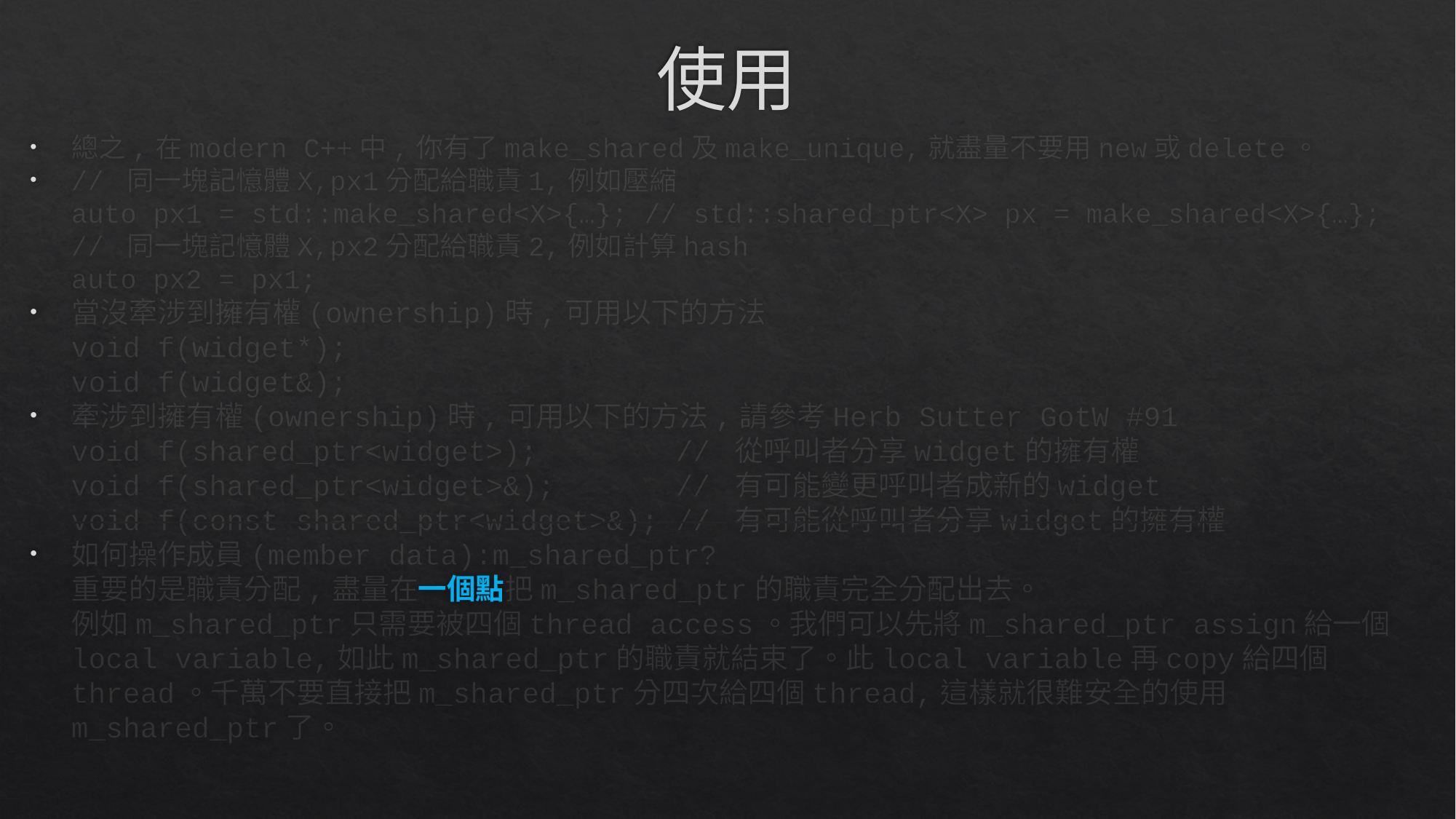

# 使用
總之,在modern C++中,你有了make_shared及make_unique,就盡量不要用new或delete。
// 同一塊記憶體X,px1分配給職責1,例如壓縮
auto px1 = std::make_shared<X>{…}; // std::shared_ptr<X> px = make_shared<X>{…};
// 同一塊記憶體X,px2分配給職責2,例如計算hash
auto px2 = px1;
當沒牽涉到擁有權(ownership)時,可用以下的方法
void f(widget*);
void f(widget&);
牽涉到擁有權(ownership)時,可用以下的方法,請參考Herb Sutter GotW #91
void f(shared_ptr<widget>);        // 從呼叫者分享widget的擁有權
void f(shared_ptr<widget>&);       // 有可能變更呼叫者成新的widget
void f(const shared_ptr<widget>&); // 有可能從呼叫者分享widget的擁有權
如何操作成員(member data):m_shared_ptr?
重要的是職責分配,盡量在一個點把m_shared_ptr的職責完全分配出去。
例如m_shared_ptr只需要被四個thread access。我們可以先將m_shared_ptr assign給一個local variable,如此m_shared_ptr的職責就結束了。此local variable再copy給四個thread。千萬不要直接把m_shared_ptr分四次給四個thread,這樣就很難安全的使用m_shared_ptr了。